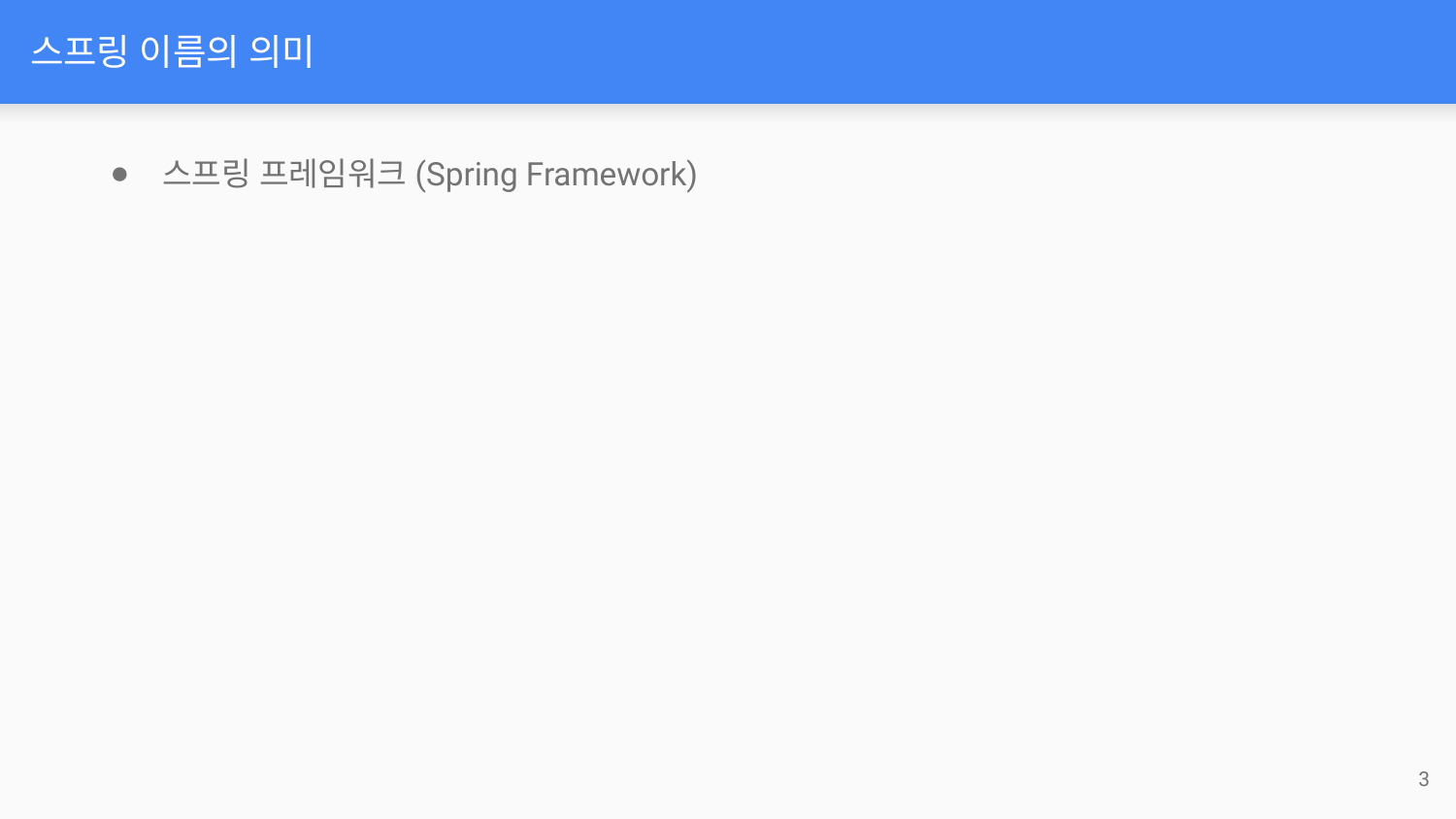

# 스프링 이름의 의미
스프링 프레임워크(Spring Framework)
3